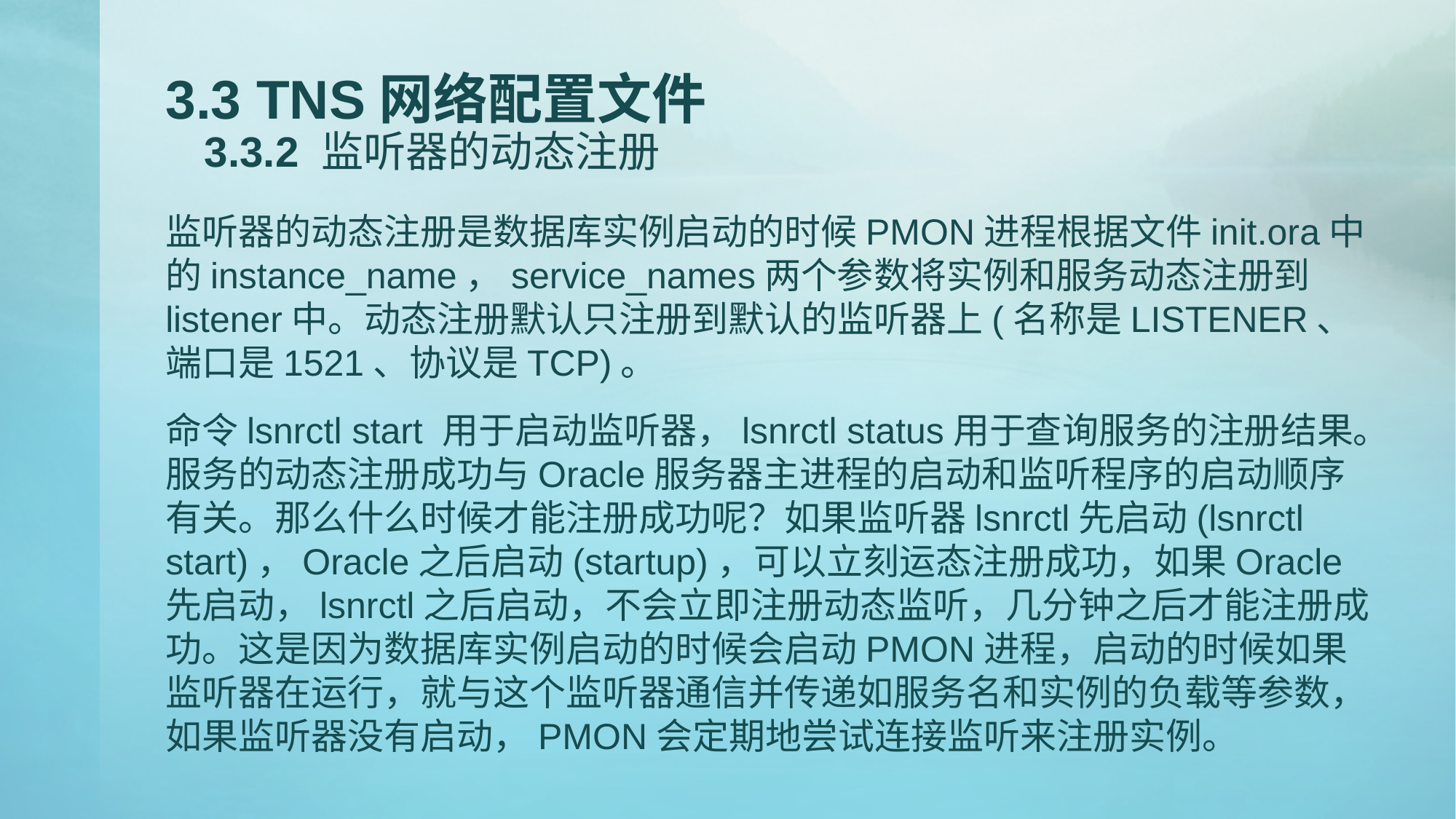

# 3.3 TNS网络配置文件 3.3.2 监听器的动态注册
监听器的动态注册是数据库实例启动的时候PMON进程根据文件init.ora中的instance_name，service_names两个参数将实例和服务动态注册到listener中。动态注册默认只注册到默认的监听器上(名称是LISTENER、端口是1521、协议是TCP)。
命令lsnrctl start 用于启动监听器，lsnrctl status用于查询服务的注册结果。服务的动态注册成功与Oracle服务器主进程的启动和监听程序的启动顺序有关。那么什么时候才能注册成功呢？如果监听器lsnrctl先启动(lsnrctl start)，Oracle之后启动(startup)，可以立刻运态注册成功，如果Oracle先启动，lsnrctl之后启动，不会立即注册动态监听，几分钟之后才能注册成功。这是因为数据库实例启动的时候会启动PMON进程，启动的时候如果监听器在运行，就与这个监听器通信并传递如服务名和实例的负载等参数，如果监听器没有启动，PMON会定期地尝试连接监听来注册实例。